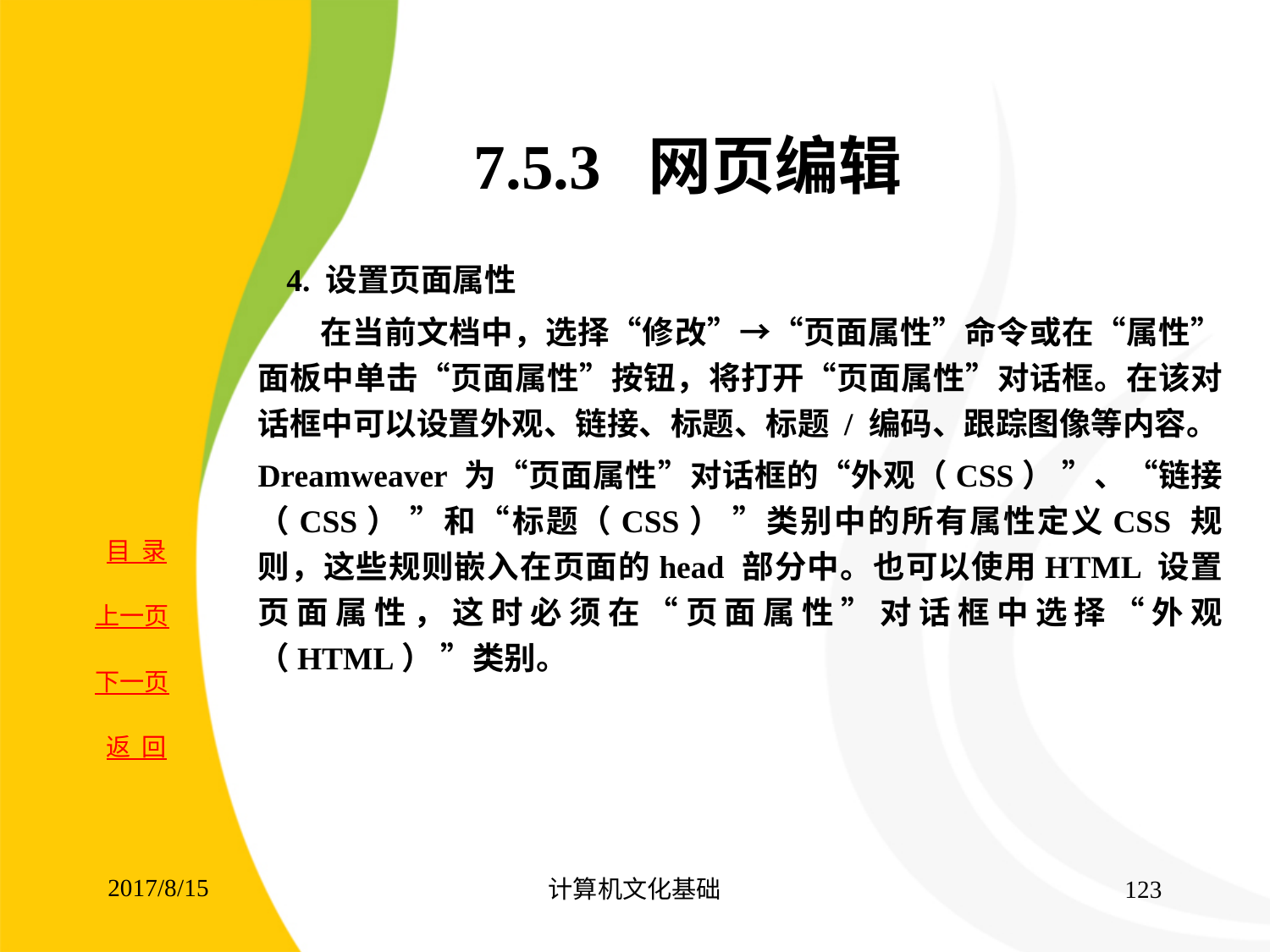

# 7.5.3  网页编辑
          4. 设置页面属性
       在当前文档中，选择“修改”→“页面属性”命令或在“属性”面板中单击“页面属性”按钮，将打开“页面属性”对话框。在该对话框中可以设置外观、链接、标题、标题 / 编码、跟踪图像等内容。
Dreamweaver 为“页面属性”对话框的“外观（CSS） ”、“链接（CSS） ”和“标题（CSS） ”类别中的所有属性定义CSS 规则，这些规则嵌入在页面的head 部分中。也可以使用HTML 设置页面属性，这时必须在“页面属性”对话框中选择“外观（HTML） ”类别。
2017/8/15
计算机文化基础
123